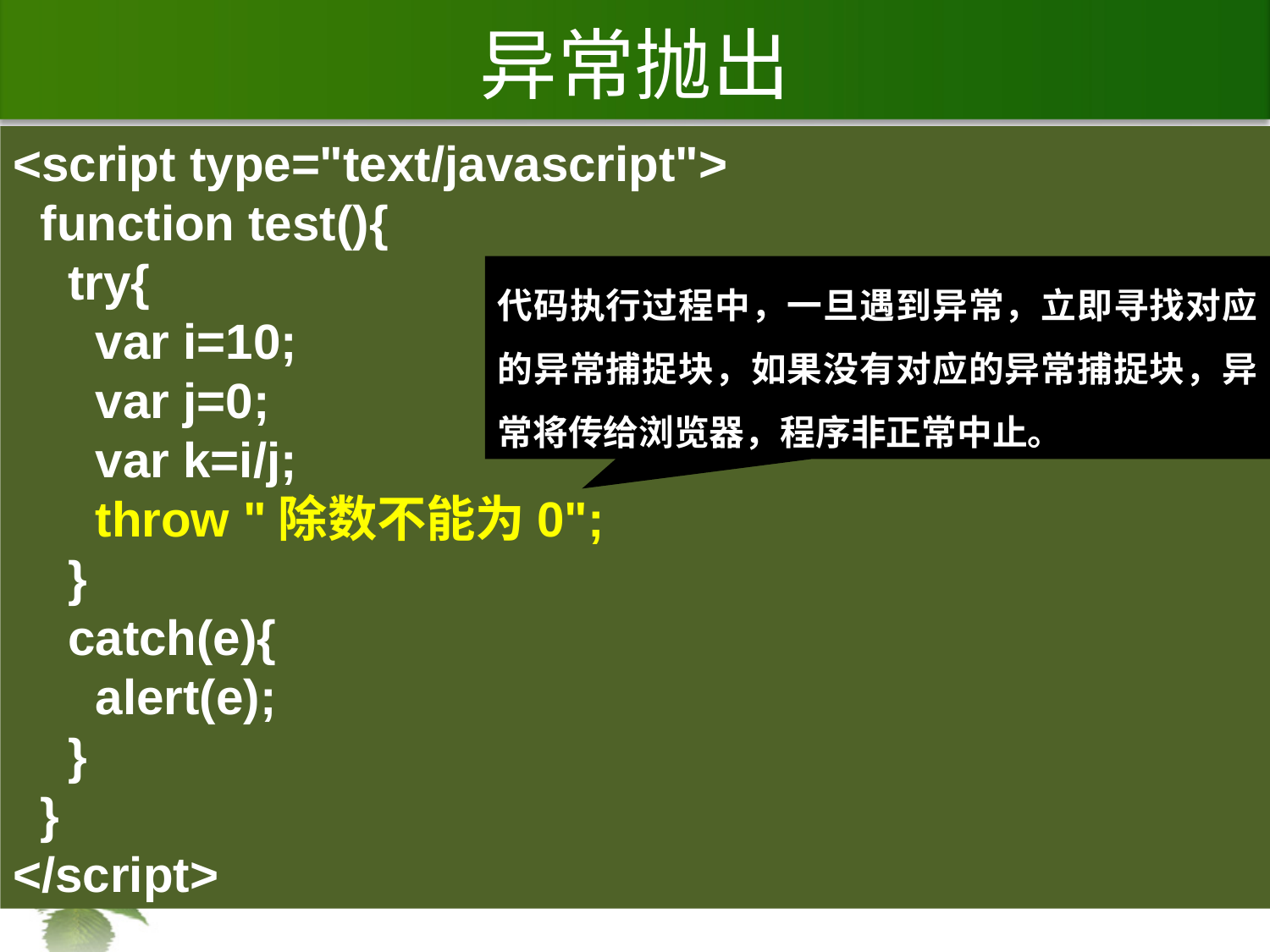

# 异常抛出
<script type="text/javascript">
  function test(){
    try{
      var i=10;
      var j=0;
      var k=i/j;
      throw "除数不能为0";
    }
    catch(e){
      alert(e);
    }
  }
</script>
代码执行过程中，一旦遇到异常，立即寻找对应的异常捕捉块，如果没有对应的异常捕捉块，异常将传给浏览器，程序非正常中止。